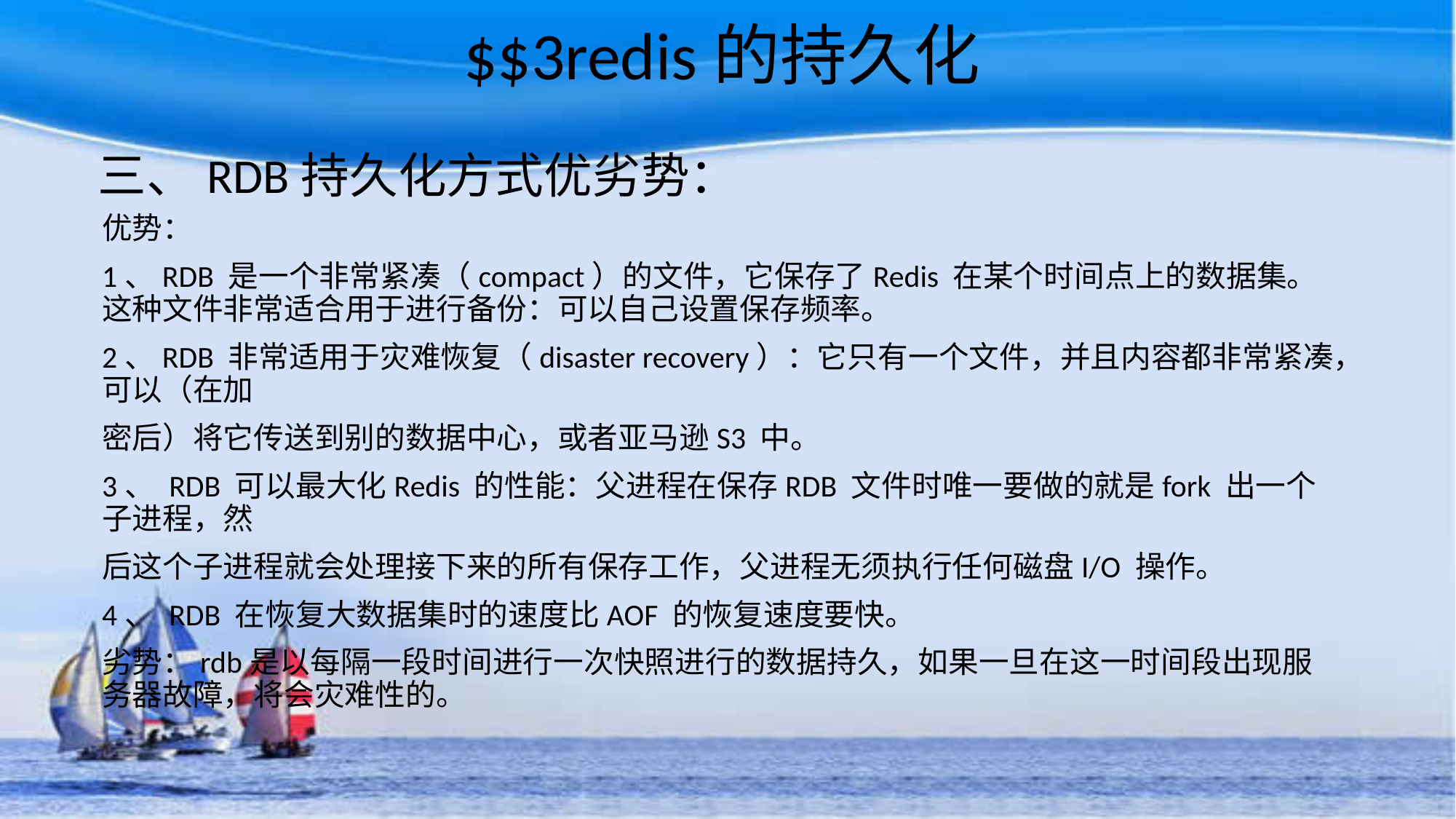

# $$3redis的持久化
三、RDB持久化方式优劣势：
优势：
1、RDB 是一个非常紧凑（compact）的文件，它保存了Redis 在某个时间点上的数据集。这种文件非常适合用于进行备份：可以自己设置保存频率。
2、RDB 非常适用于灾难恢复（disaster recovery）：它只有一个文件，并且内容都非常紧凑，可以（在加
密后）将它传送到别的数据中心，或者亚马逊S3 中。
3、 RDB 可以最大化Redis 的性能：父进程在保存RDB 文件时唯一要做的就是fork 出一个子进程，然
后这个子进程就会处理接下来的所有保存工作，父进程无须执行任何磁盘I/O 操作。
4、 RDB 在恢复大数据集时的速度比AOF 的恢复速度要快。
劣势：rdb是以每隔一段时间进行一次快照进行的数据持久，如果一旦在这一时间段出现服务器故障，将会灾难性的。